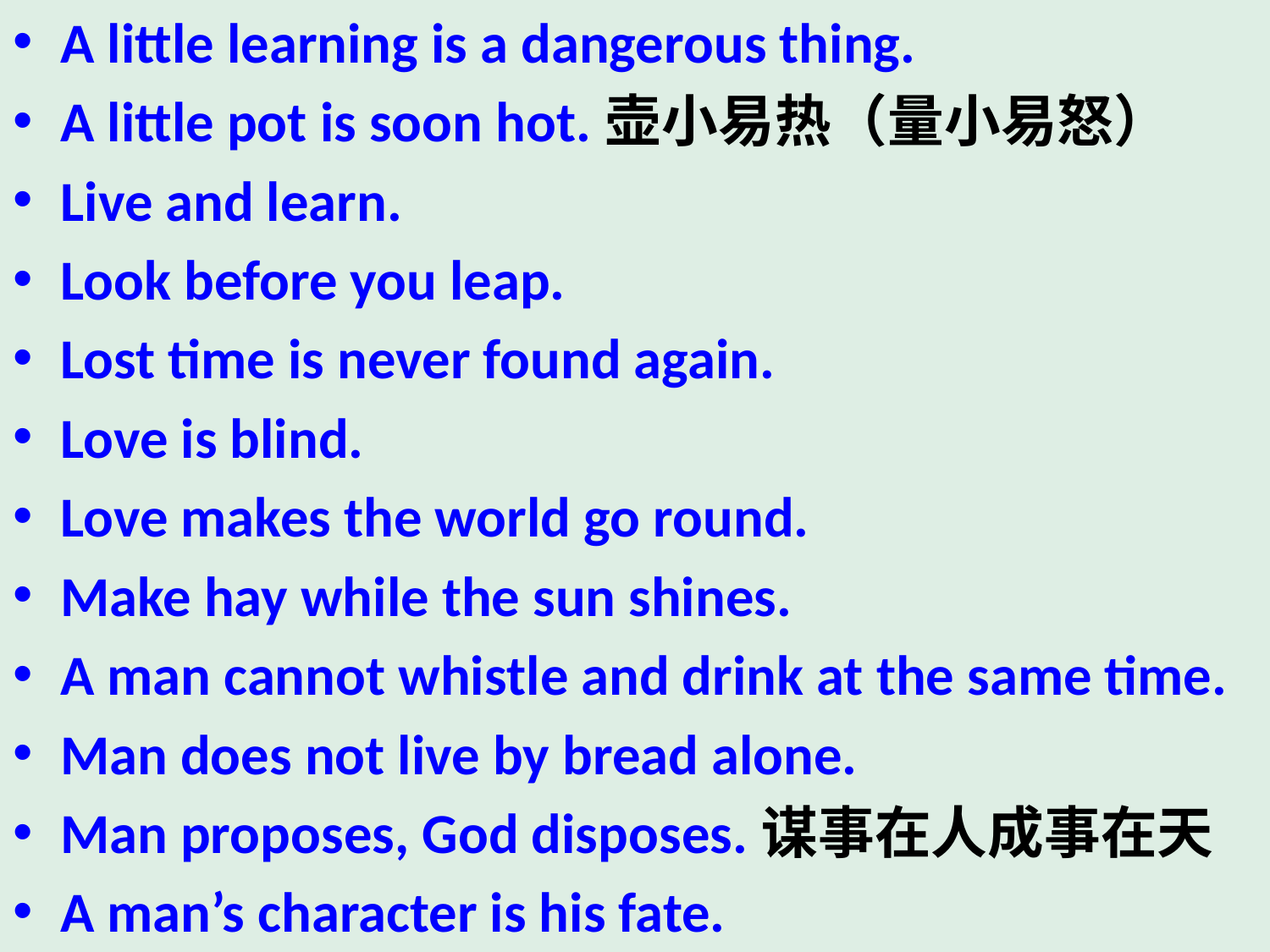

A little learning is a dangerous thing.
A little pot is soon hot.壶小易热（量小易怒）
Live and learn.
Look before you leap.
Lost time is never found again.
Love is blind.
Love makes the world go round.
Make hay while the sun shines.
A man cannot whistle and drink at the same time.
Man does not live by bread alone.
Man proposes, God disposes.谋事在人成事在天
A man’s character is his fate.